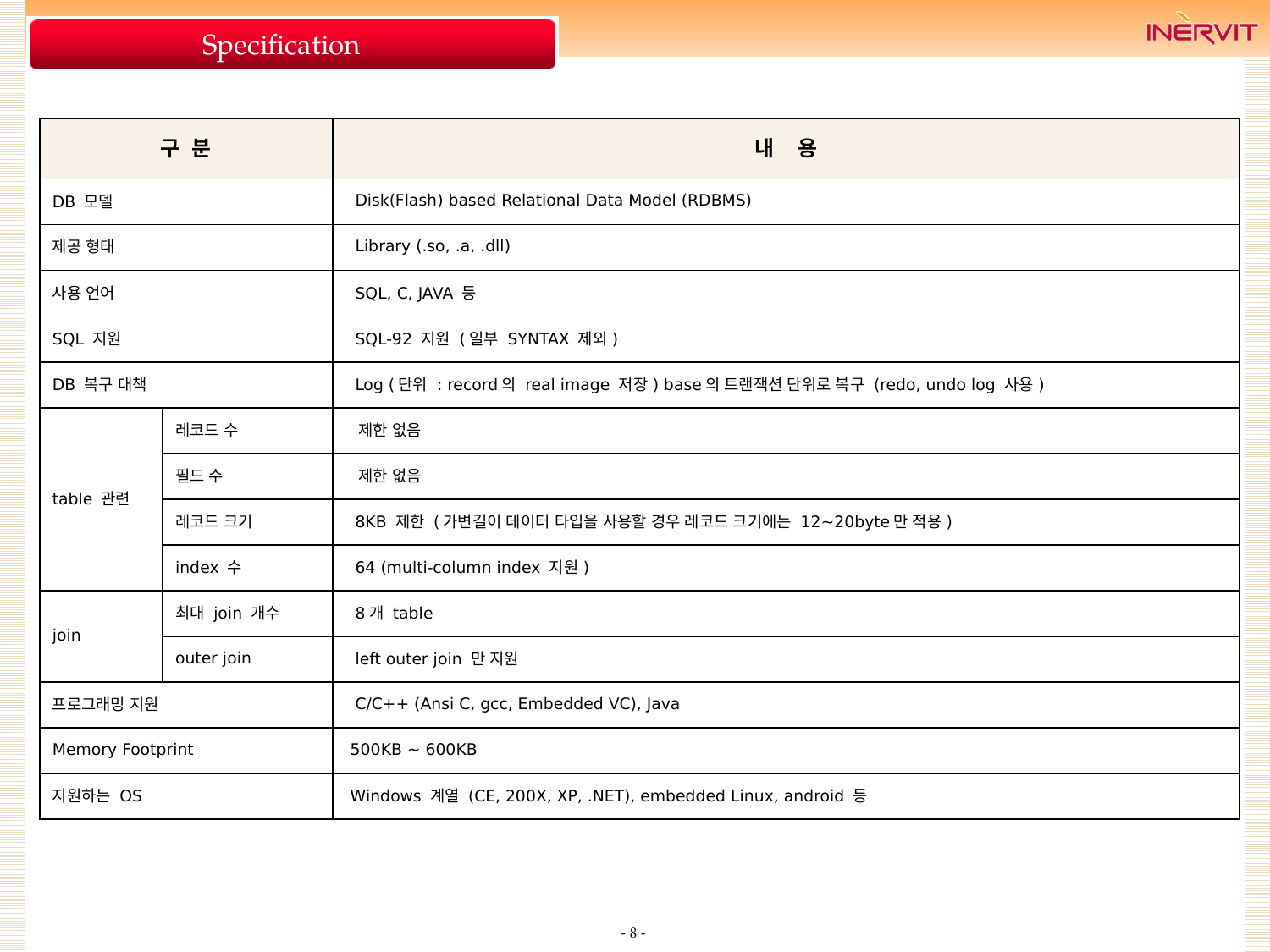

# Specification
| 구 분 |  | 내 용 |
| --- | --- | --- |
| DB 모델 |  | Disk(Flash) based Relational Data Model (RDBMS) |
| 제공 형태 |  | Library (.so, .a, .dll) |
| 사용 언어 |  | SQL, C, JAVA 등 |
| SQL 지원 |  | SQL-92 지원 (일부 SYNTAX 제외) |
| DB 복구 대책 |  | Log (단위 : record의 real image 저장) base의 트랜잭션 단위로 복구 (redo, undo log 사용) |
| table 관련 | 레코드 수 | 제한 없음 |
|  | 필드 수 | 제한 없음 |
|  | 레코드 크기 | 8KB 제한 (가변길이 데이터 타입을 사용할 경우 레코드 크기에는 12~20byte만 적용) |
|  | index 수 | 64 (multi-column index 지원) |
| join | 최대 join 개수 | 8개 table |
|  | outer join | left outer join 만 지원 |
| 프로그래밍 지원 |  | C/C++ (Ansi C, gcc, Embedded VC), Java |
| Memory Footprint |  | 500KB ~ 600KB |
| 지원하는 OS |  | Windows 계열 (CE, 200X, XP, .NET), embedded Linux, android 등 |
- 8 -